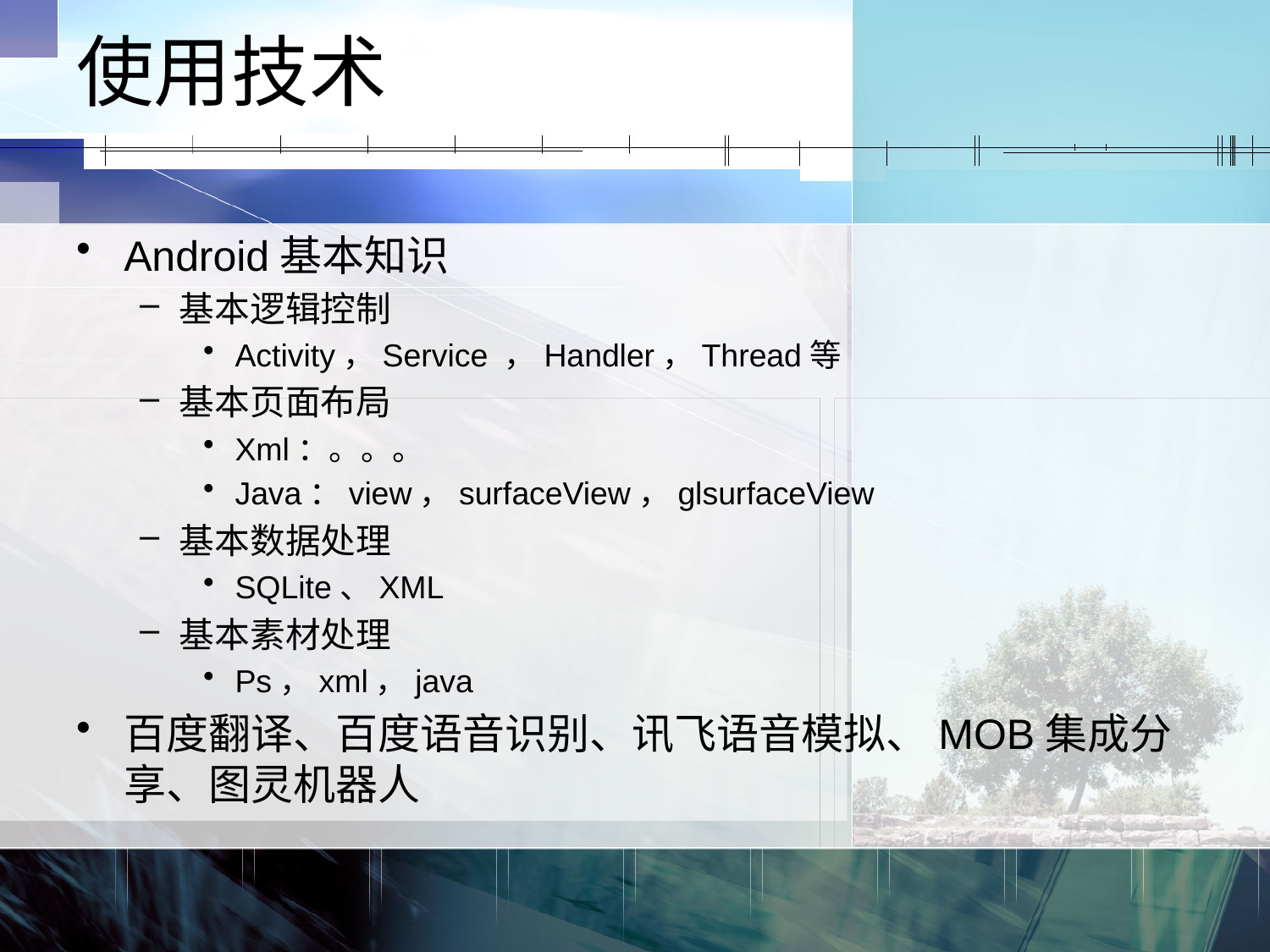

# 使用技术
Android基本知识
基本逻辑控制
Activity，Service ，Handler，Thread等
基本页面布局
Xml：。。。
Java：view，surfaceView，glsurfaceView
基本数据处理
SQLite、XML
基本素材处理
Ps，xml，java
百度翻译、百度语音识别、讯飞语音模拟、MOB集成分享、图灵机器人